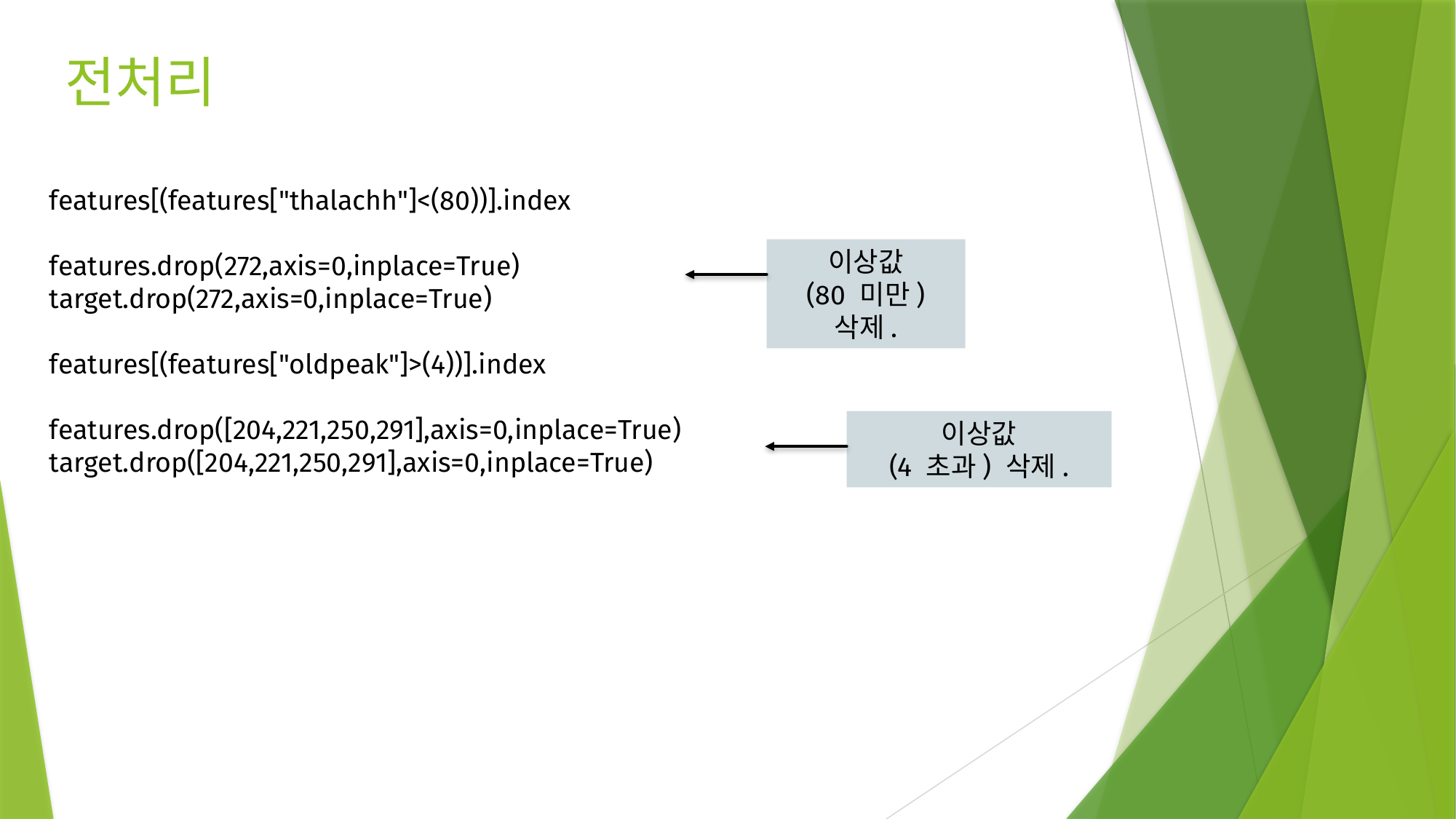

# 전처리
features[(features["thalachh"]<(80))].index

features.drop(272,axis=0,inplace=True)
target.drop(272,axis=0,inplace=True)

features[(features["oldpeak"]>(4))].index

features.drop([204,221,250,291],axis=0,inplace=True)
target.drop([204,221,250,291],axis=0,inplace=True)
이상값
(80 미만) 삭제.
이상값
(4 초과) 삭제.